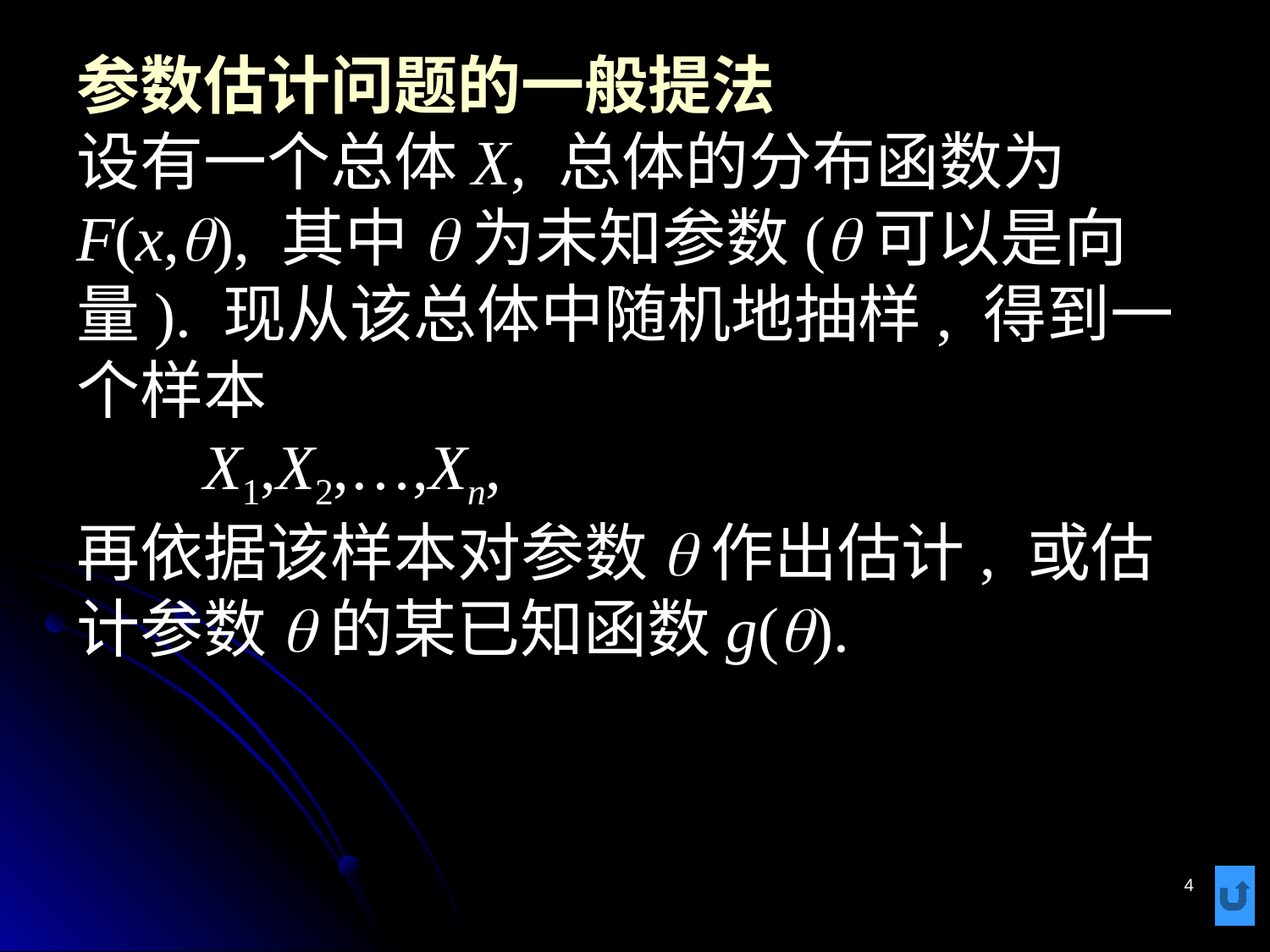

# 参数估计问题的一般提法 设有一个总体X, 总体的分布函数为F(x,θ), 其中θ为未知参数(θ可以是向量). 现从该总体中随机地抽样, 得到一个样本 X1,X2,…,Xn, 再依据该样本对参数θ作出估计, 或估计参数θ的某已知函数g(θ).
4